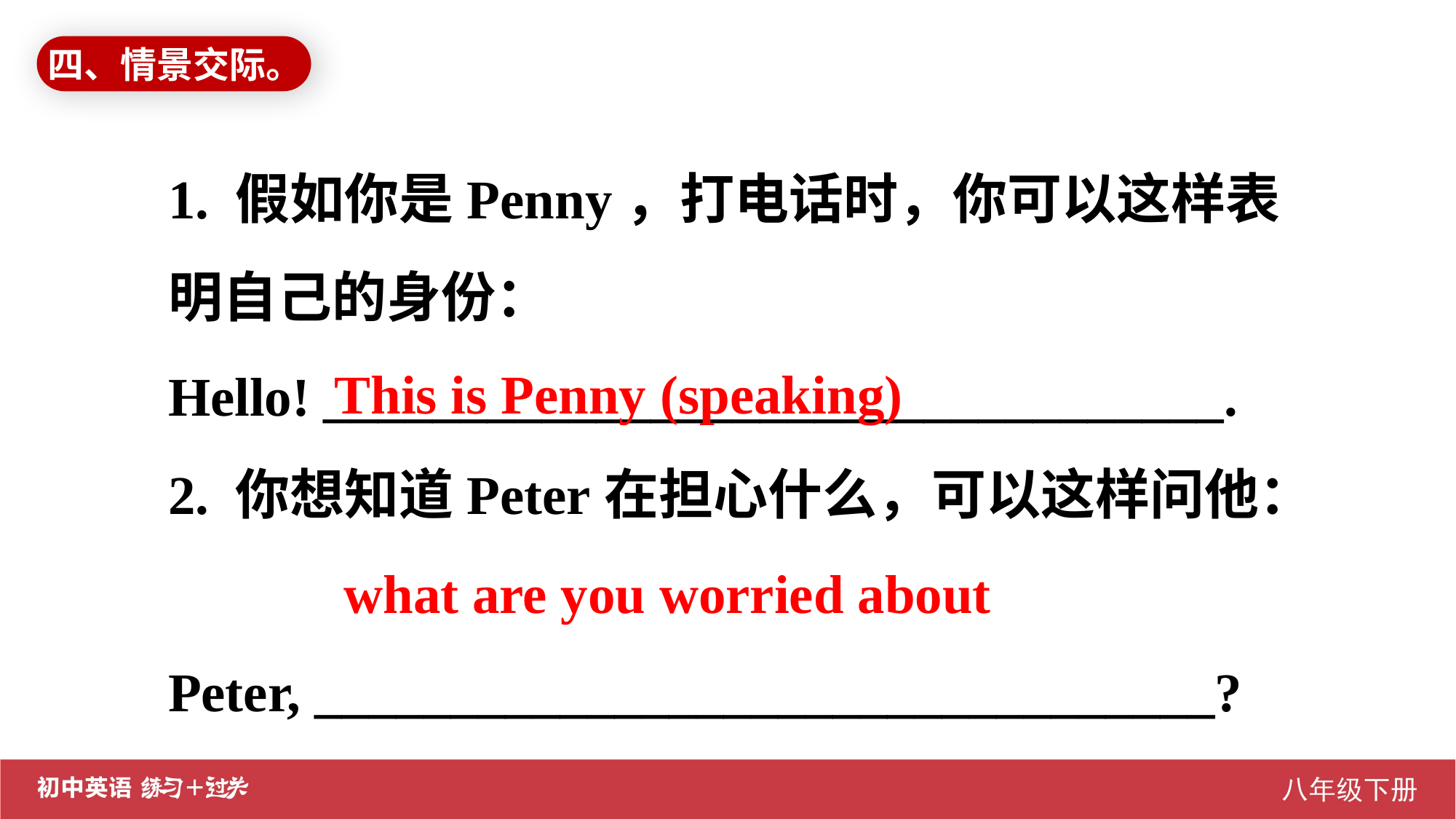

四、情景交际。
1. 假如你是Penny，打电话时，你可以这样表明自己的身份：
Hello! _________________________________.
2. 你想知道Peter在担心什么，可以这样问他：
Peter, _________________________________?
This is Penny (speaking)
what are you worried about